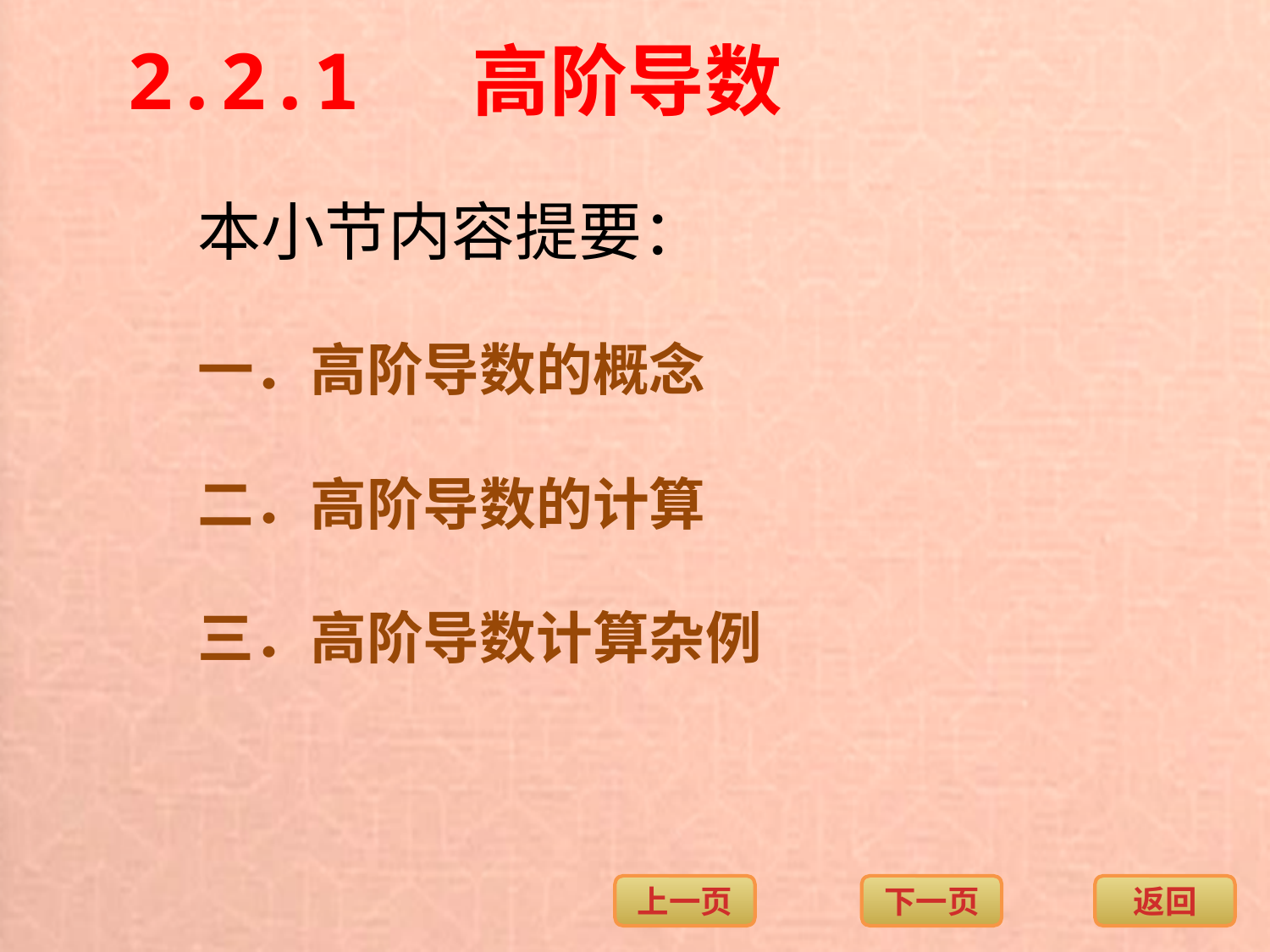

2.2.1  高阶导数
本小节内容提要：
一．高阶导数的概念
二．高阶导数的计算
三．高阶导数计算杂例